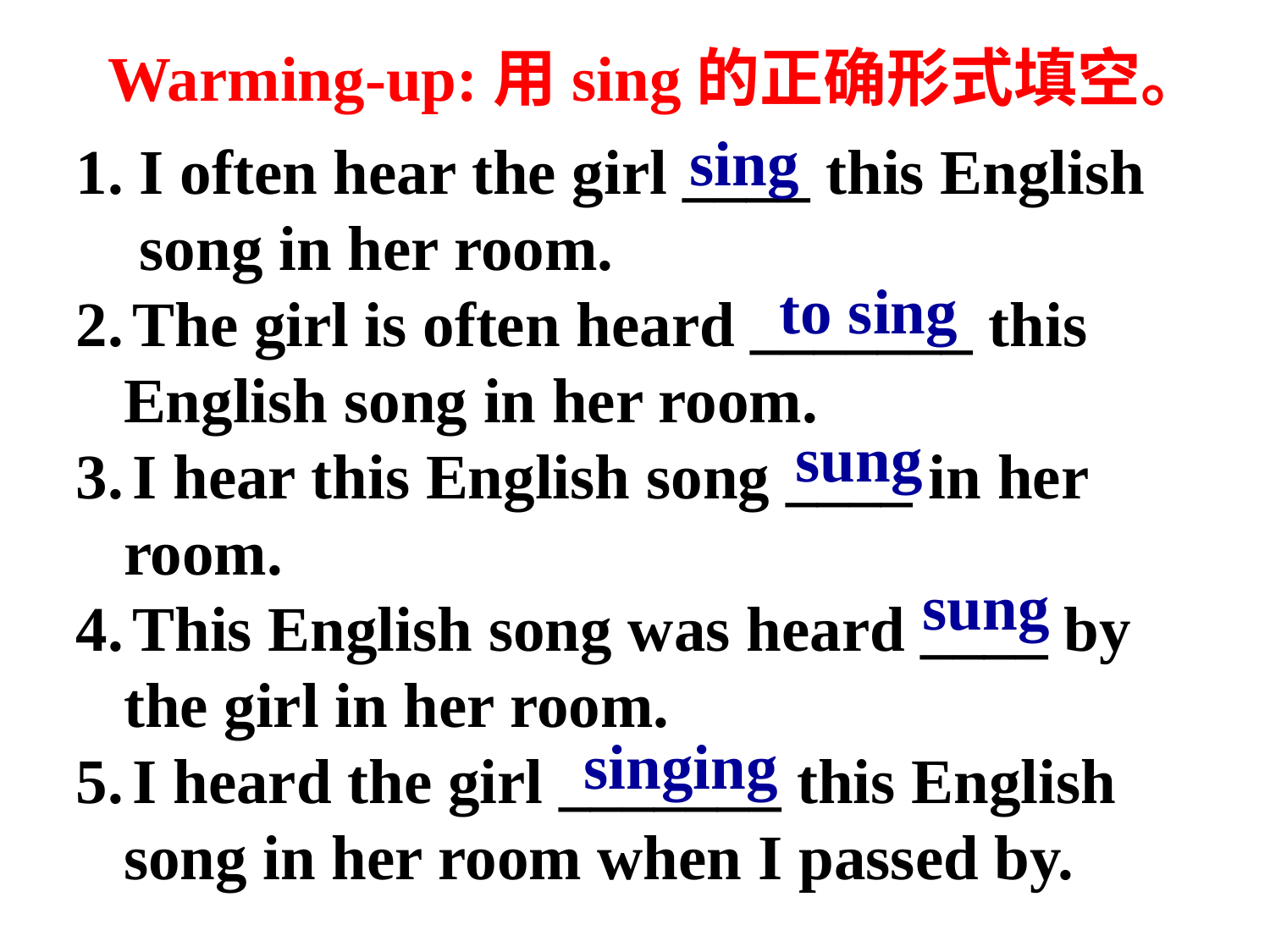

Warming-up:用sing的正确形式填空。
sing
 I often hear the girl ____ this English
    song in her room.
2. The girl is often heard _______ this English song in her room.
3. I hear this English song ____ in her room.
4. This English song was heard ____ by the girl in her room.
5. I heard the girl _______ this English song in her room when I passed by.
 to sing
sung
sung
singing